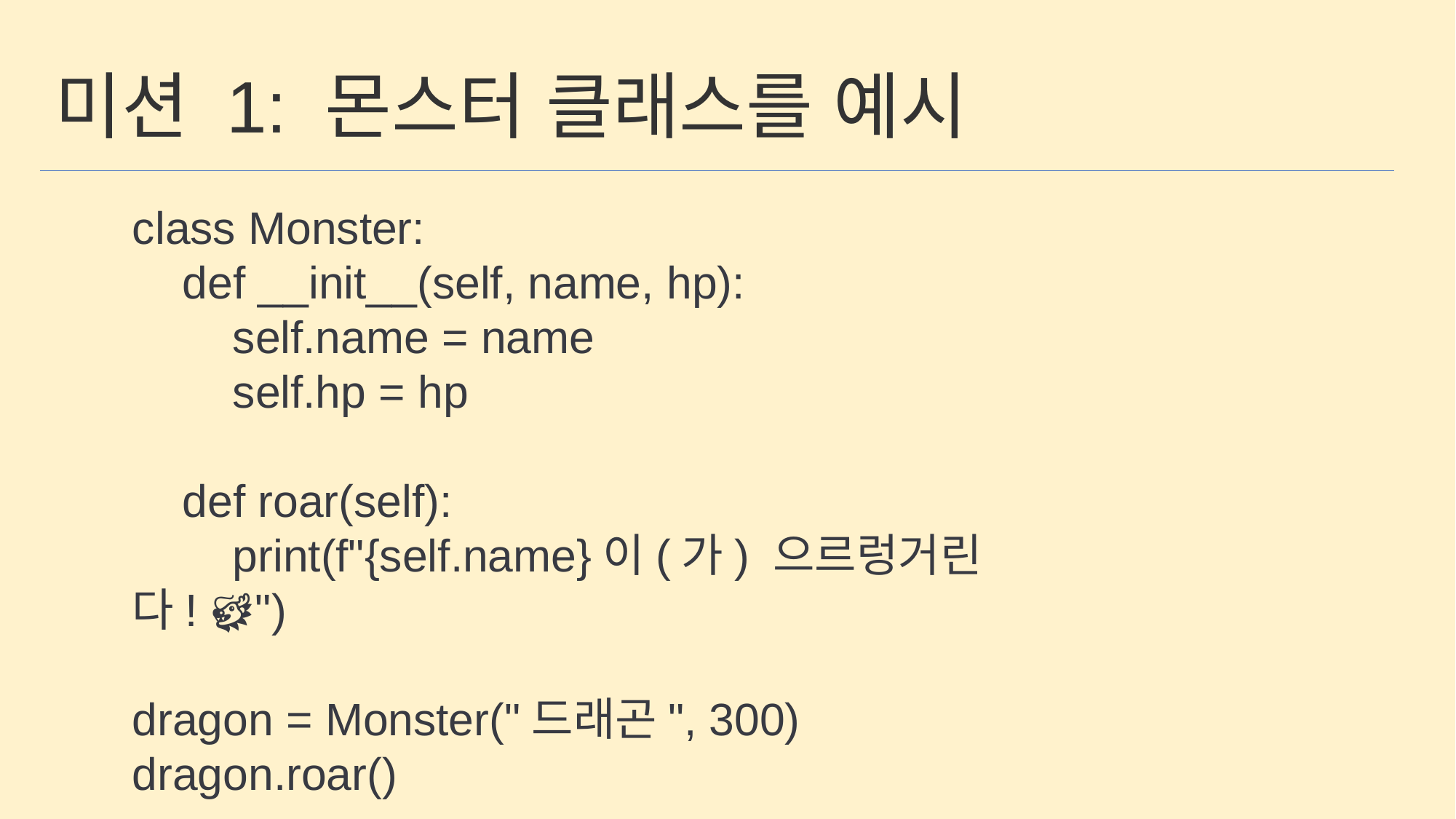

미션 1: 몬스터 클래스를 예시
class Monster:
    def __init__(self, name, hp):
        self.name = name
        self.hp = hp

    def roar(self):
        print(f"{self.name}이(가) 으르렁거린다! 🐲")

dragon = Monster("드래곤", 300)
dragon.roar()